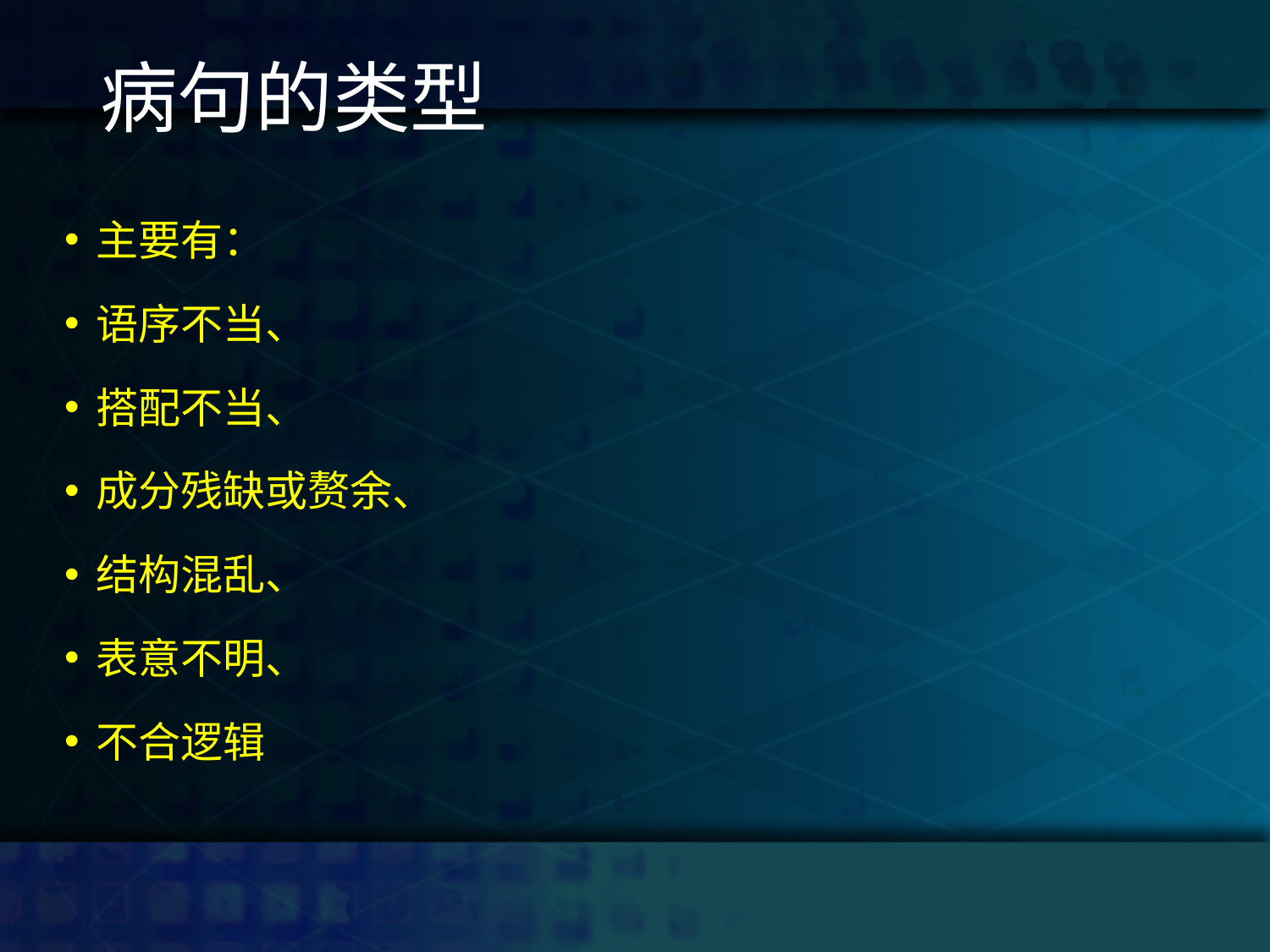

# 病句的类型
主要有：
语序不当、
搭配不当、
成分残缺或赘余、
结构混乱、
表意不明、
不合逻辑